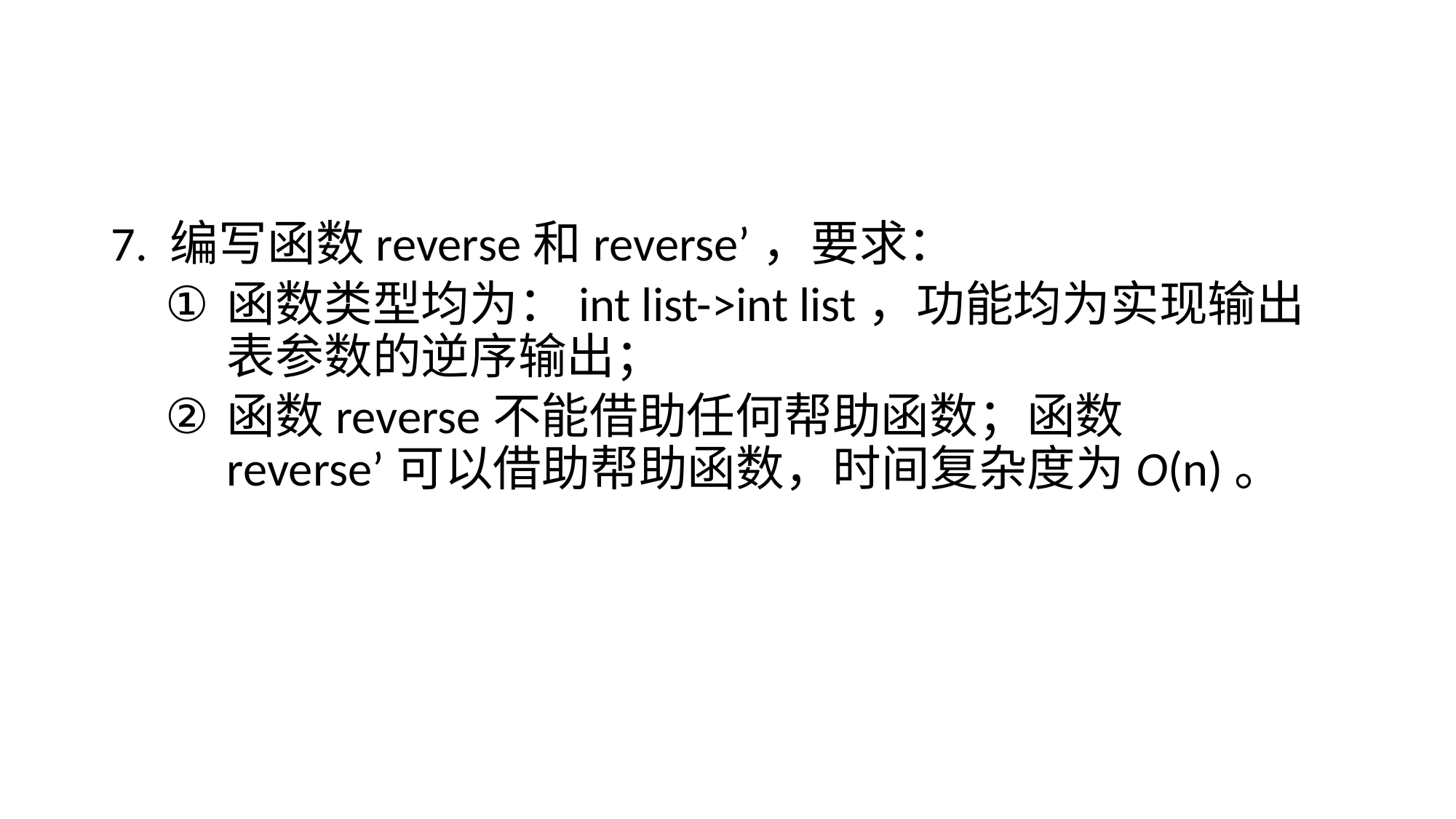

7. 编写函数reverse和reverse’，要求：
函数类型均为：int list->int list，功能均为实现输出表参数的逆序输出；
函数reverse不能借助任何帮助函数；函数reverse’可以借助帮助函数，时间复杂度为O(n)。